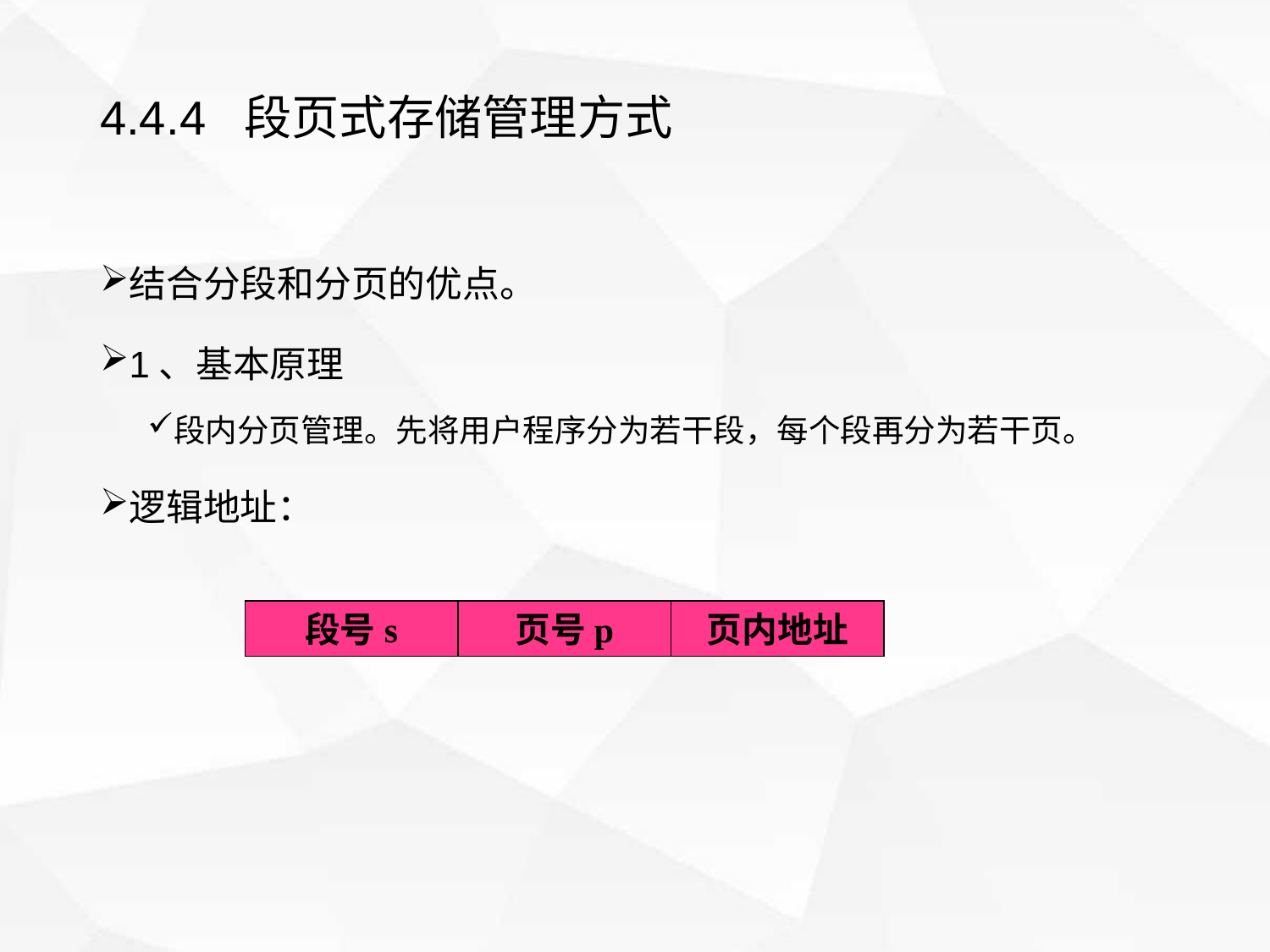

# 4.4.4  段页式存储管理方式
结合分段和分页的优点。
1、基本原理
段内分页管理。先将用户程序分为若干段，每个段再分为若干页。
逻辑地址：

段号s
页号p
页内地址